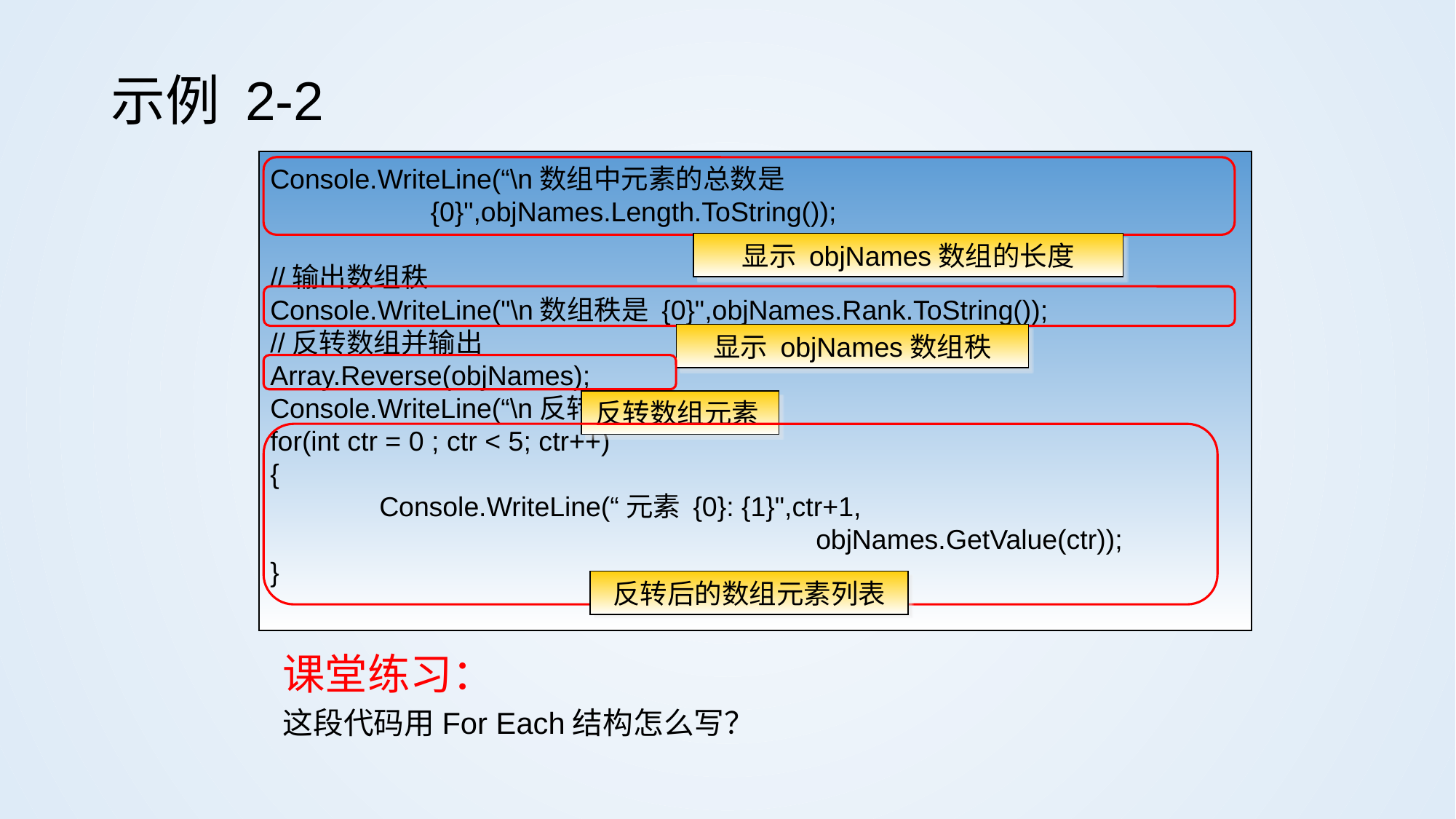

# 示例 2-2
Console.WriteLine(“\n数组中元素的总数是
                     {0}",objNames.Length.ToString());

//输出数组秩
Console.WriteLine("\n数组秩是 {0}",objNames.Rank.ToString());
//反转数组并输出
Array.Reverse(objNames);
Console.WriteLine(“\n反转数组后");
for(int ctr = 0 ; ctr < 5; ctr++)
{
	Console.WriteLine(“元素 {0}: {1}",ctr+1,
					objNames.GetValue(ctr));
}

显示 objNames数组的长度

显示 objNames数组秩

反转数组元素

反转后的数组元素列表
课堂练习：
这段代码用For Each结构怎么写？